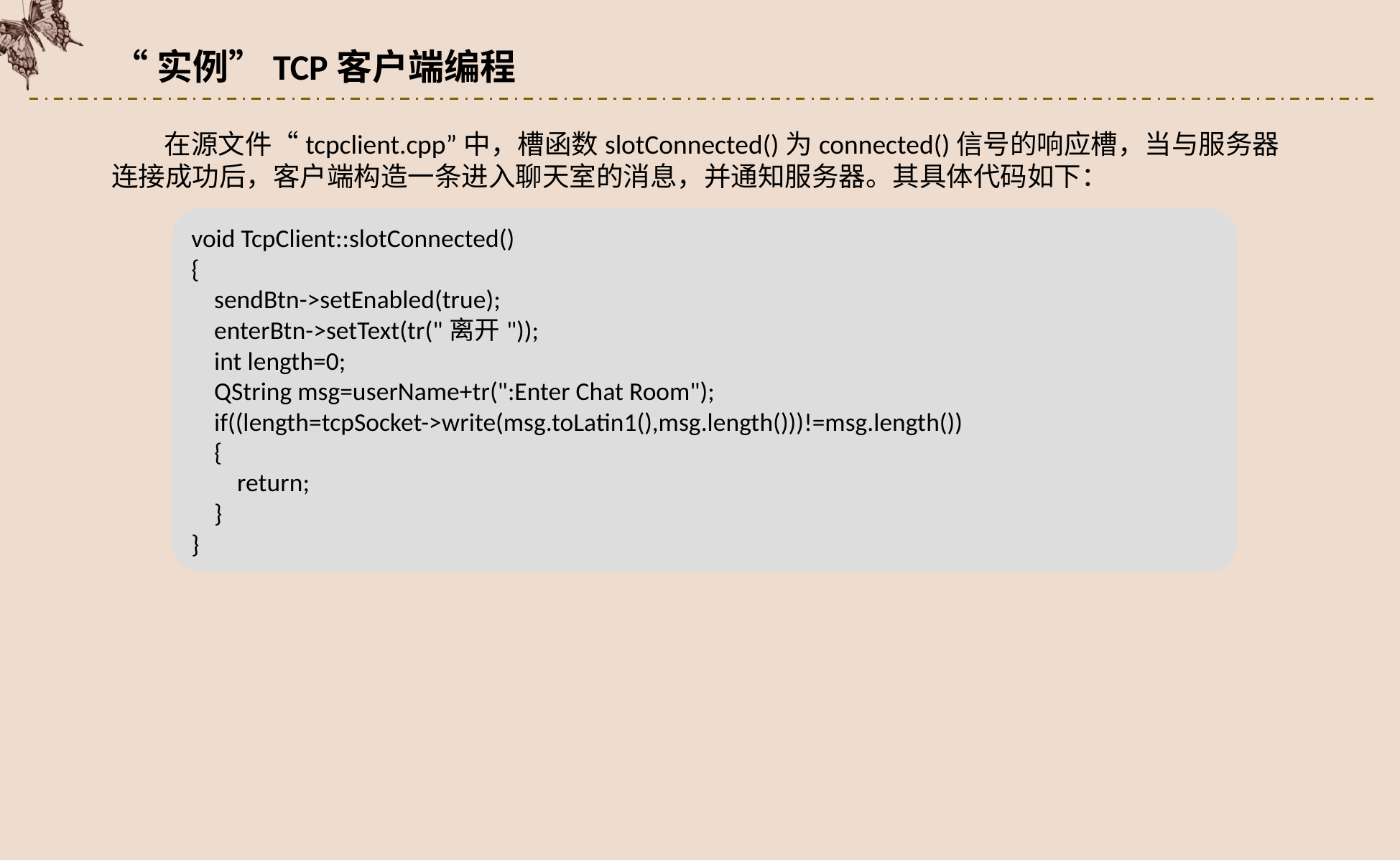

“实例”TCP客户端编程
在源文件“tcpclient.cpp”中，槽函数slotConnected()为connected()信号的响应槽，当与服务器连接成功后，客户端构造一条进入聊天室的消息，并通知服务器。其具体代码如下：
void TcpClient::slotConnected()
{
    sendBtn->setEnabled(true);
    enterBtn->setText(tr("离开"));
    int length=0;
    QString msg=userName+tr(":Enter Chat Room");
    if((length=tcpSocket->write(msg.toLatin1(),msg.length()))!=msg.length())
    {
        return;
    }
}